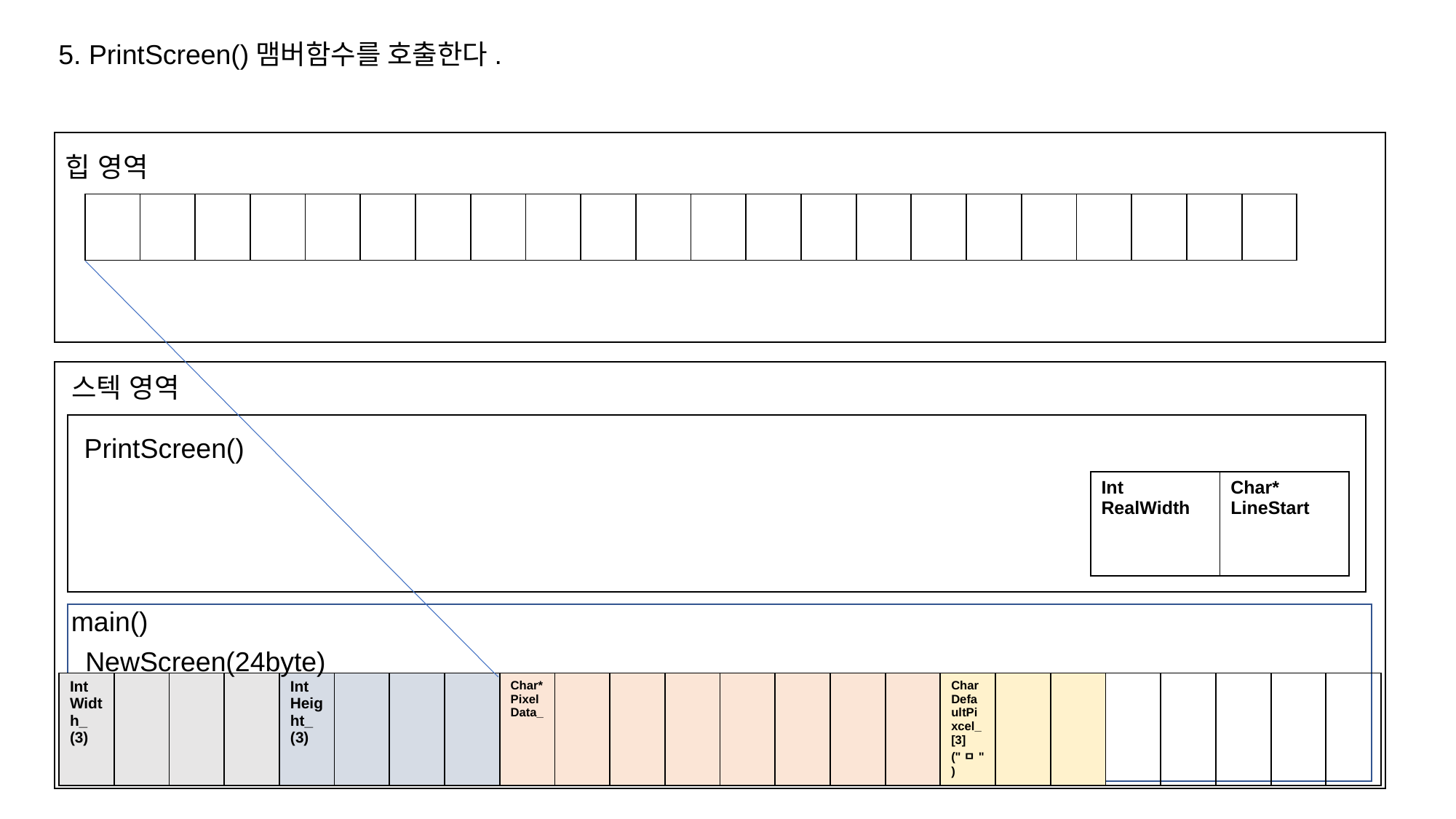

5. PrintScreen()맴버함수를 호출한다.

힙 영역
|  |  |  |  |  |  |  |  |  |  |  |  |  |  |  |  |  |  |  |  |  |  |
| --- | --- | --- | --- | --- | --- | --- | --- | --- | --- | --- | --- | --- | --- | --- | --- | --- | --- | --- | --- | --- | --- |

스텍 영역

PrintScreen()
| Int RealWidth | Char\*  LineStart |
| --- | --- |
main()

NewScreen(24byte)

| Int Width\_ (3) |  |  |  | Int Height\_ (3) |  |  |  | Char\* PixelData\_ |  |  |  |  |  |  |  | Char DefaultPixcel\_ [3] ("ㅁ") |  |  |  |  |  |  |  |
| --- | --- | --- | --- | --- | --- | --- | --- | --- | --- | --- | --- | --- | --- | --- | --- | --- | --- | --- | --- | --- | --- | --- | --- |